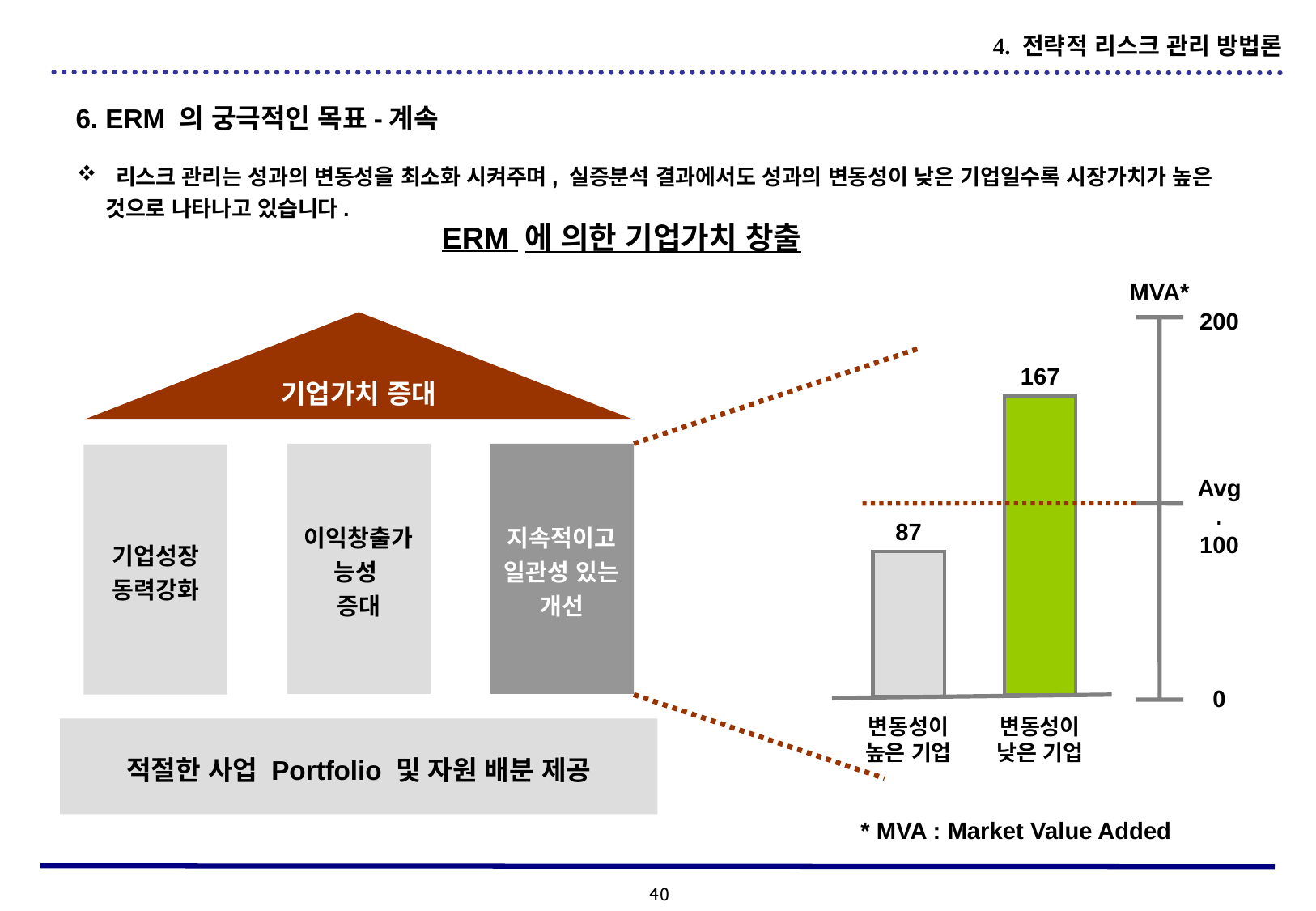

4. 전략적 리스크 관리 방법론
6. ERM 의 궁극적인 목표-계속
 리스크 관리는 성과의 변동성을 최소화 시켜주며, 실증분석 결과에서도 성과의 변동성이 낮은 기업일수록 시장가치가 높은 것으로 나타나고 있습니다.
ERM 에 의한 기업가치 창출
MVA*
200
기업가치 증대

167

이익창출가능성
증대
지속적이고 일관성 있는 개선
기업성장
동력강화
Avg.
100

87

0

변동성이 높은 기업
변동성이 낮은 기업
적절한 사업 Portfolio 및 자원 배분 제공
* MVA : Market Value Added